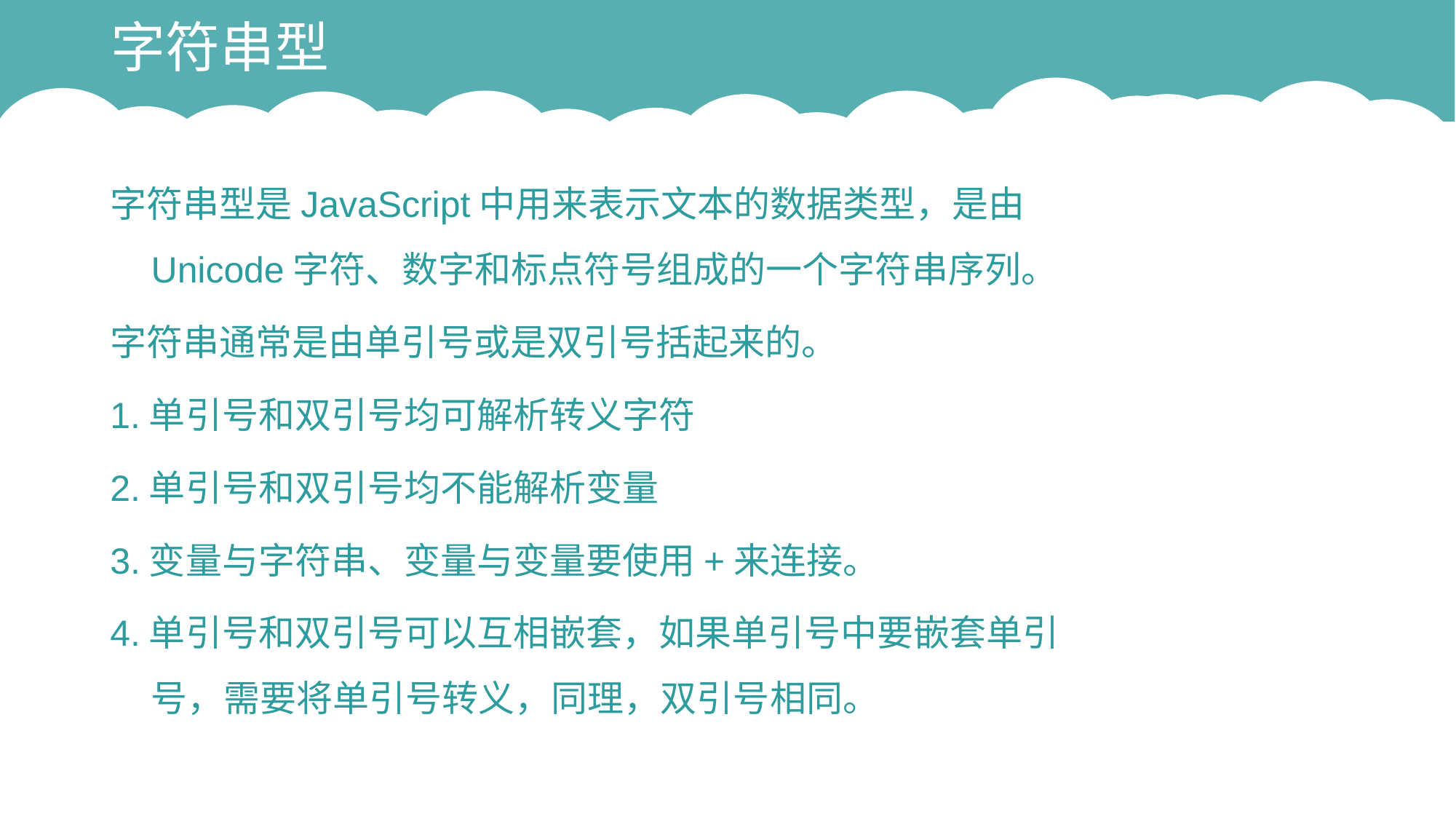

# 字符串型
字符串型是JavaScript中用来表示文本的数据类型，是由Unicode字符、数字和标点符号组成的一个字符串序列。
字符串通常是由单引号或是双引号括起来的。
1.单引号和双引号均可解析转义字符
2.单引号和双引号均不能解析变量
3.变量与字符串、变量与变量要使用+来连接。
4.单引号和双引号可以互相嵌套，如果单引号中要嵌套单引号，需要将单引号转义，同理，双引号相同。